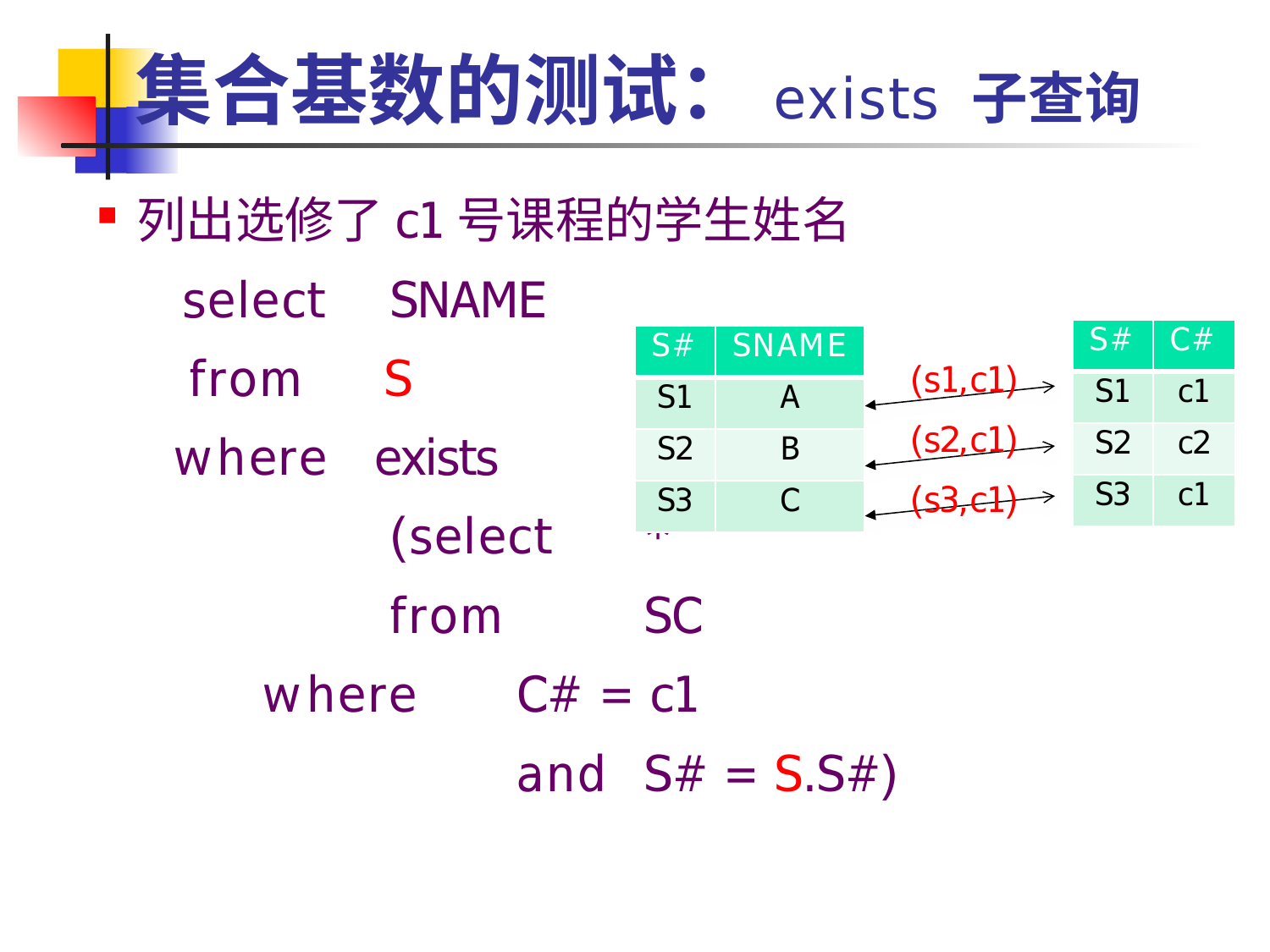

# 集合基数的测试：exists 子查询
列出选修了c1号课程的学生姓名
      select    SNAME
      from     S
     where   exists
			(select	*
			from      	SC
     	where    	C# = c1
           		and  	S# = S.S#)
| S# | C# |
| --- | --- |
| S1 | c1 |
| S2 | c2 |
| S3 | c1 |
| S# | SNAME |
| --- | --- |
| S1 | A |
| S2 | B |
| S3 | C |
(s1,c1)
(s2,c1)
(s3,c1)